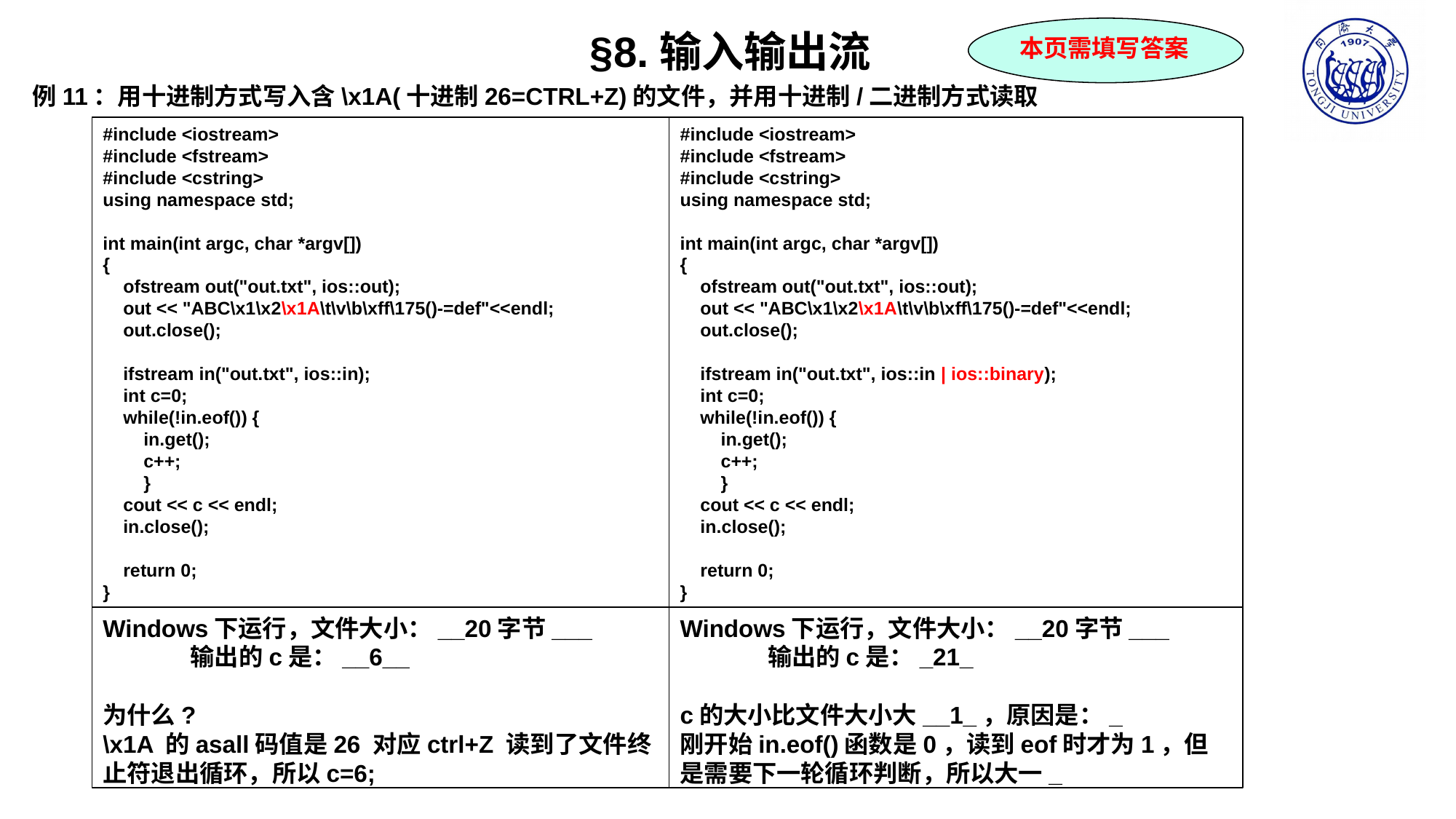

本页需填写答案
§8.输入输出流
例11：用十进制方式写入含\x1A(十进制26=CTRL+Z)的文件，并用十进制/二进制方式读取
#include <iostream>
#include <fstream>
#include <cstring>
using namespace std;

int main(int argc, char *argv[])
{
    ofstream out("out.txt", ios::out);
    out << "ABC\x1\x2\x1A\t\v\b\xff\175()-=def"<<endl;
    out.close();

    ifstream in("out.txt", ios::in);
    int c=0;
    while(!in.eof()) {
        in.get();
        c++;
        }
    cout << c << endl;
    in.close();

    return 0;
}
#include <iostream>
#include <fstream>
#include <cstring>
using namespace std;

int main(int argc, char *argv[])
{
    ofstream out("out.txt", ios::out);
    out << "ABC\x1\x2\x1A\t\v\b\xff\175()-=def"<<endl;
    out.close();

    ifstream in("out.txt", ios::in | ios::binary);
    int c=0;
    while(!in.eof()) {
        in.get();
        c++;
        }
    cout << c << endl;
    in.close();

    return 0;
}
Windows下运行，文件大小：__20字节___
               输出的c是：__6__

为什么?
\x1A 的asall码值是26 对应ctrl+Z 读到了文件终止符退出循环，所以c=6;

Windows下运行，文件大小：__20字节___
               输出的c是：_21_

c的大小比文件大小大__1_，原因是：_
刚开始in.eof()函数是0，读到eof时才为1，但是需要下一轮循环判断，所以大一_